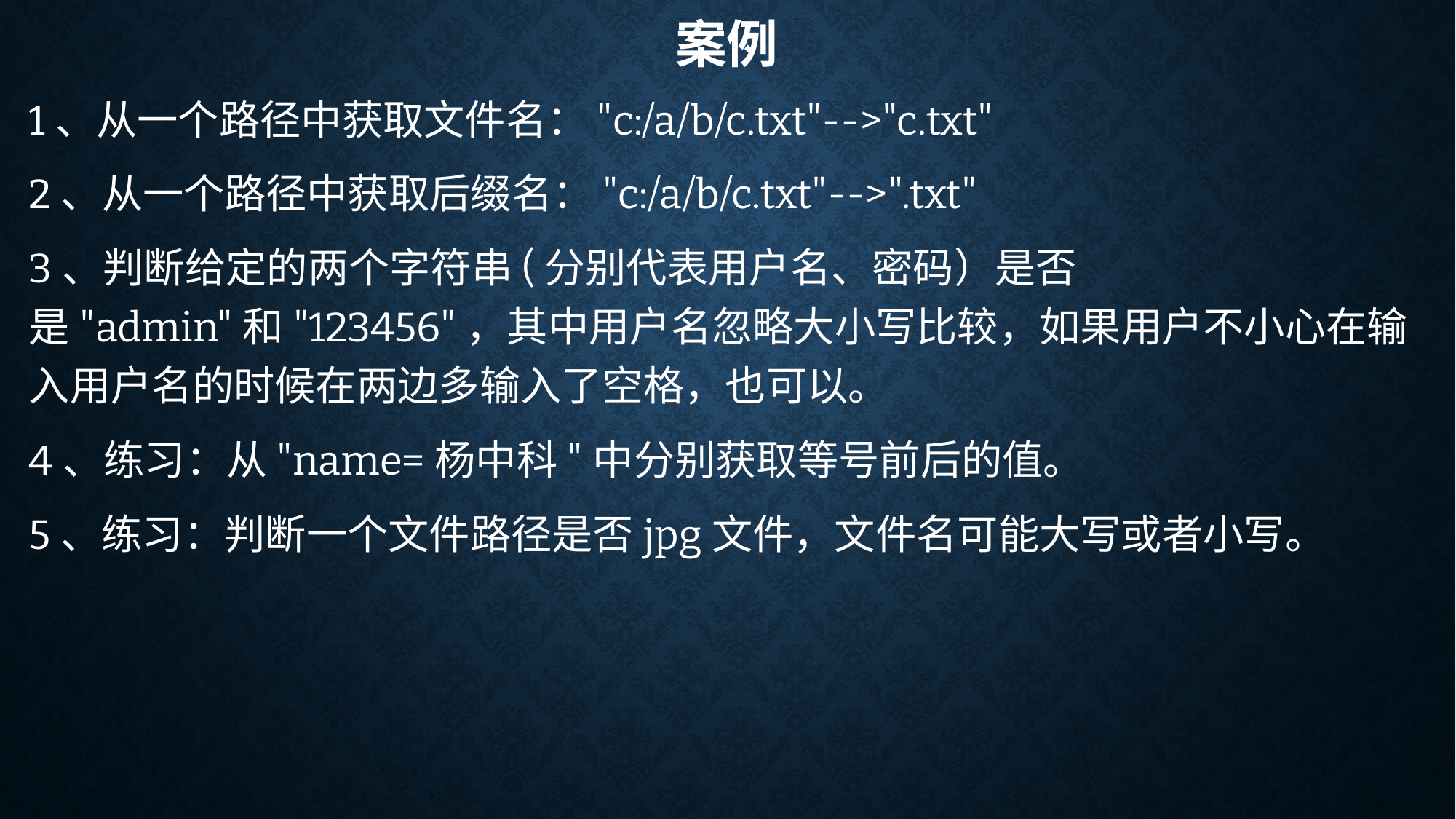

# 案例
1、从一个路径中获取文件名："c:/a/b/c.txt"-->"c.txt"
2、从一个路径中获取后缀名："c:/a/b/c.txt"-->".txt"
3、判断给定的两个字符串(分别代表用户名、密码）是否是"admin"和"123456"，其中用户名忽略大小写比较，如果用户不小心在输入用户名的时候在两边多输入了空格，也可以。
4、练习：从"name=杨中科"中分别获取等号前后的值。
5、练习：判断一个文件路径是否jpg文件，文件名可能大写或者小写。